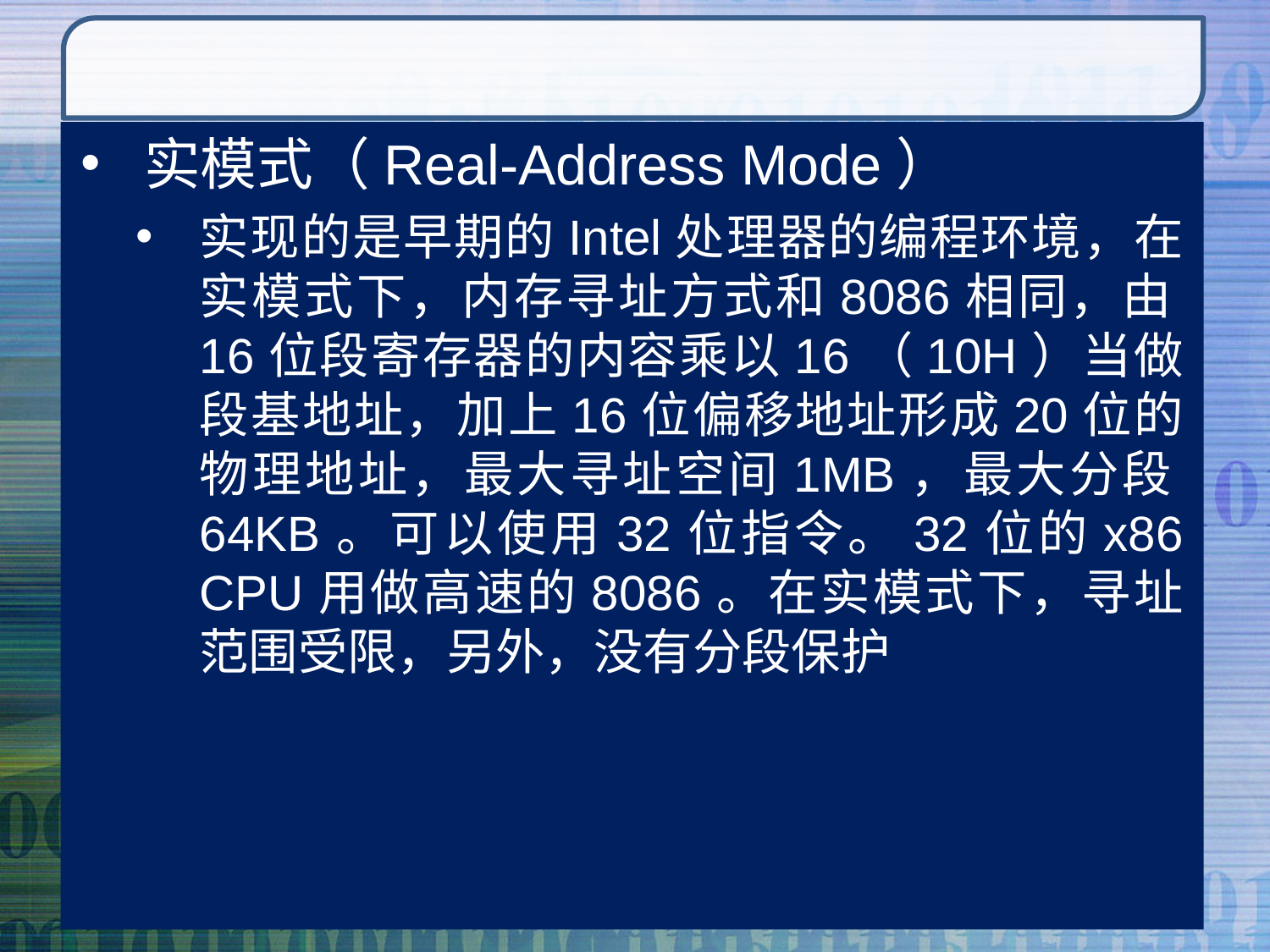

#
实模式（Real-Address Mode）
实现的是早期的Intel处理器的编程环境，在实模式下，内存寻址方式和8086相同，由16位段寄存器的内容乘以16（10H）当做段基地址，加上16位偏移地址形成20位的物理地址，最大寻址空间1MB，最大分段64KB。可以使用32位指令。32位的x86 CPU用做高速的8086。在实模式下，寻址范围受限，另外，没有分段保护